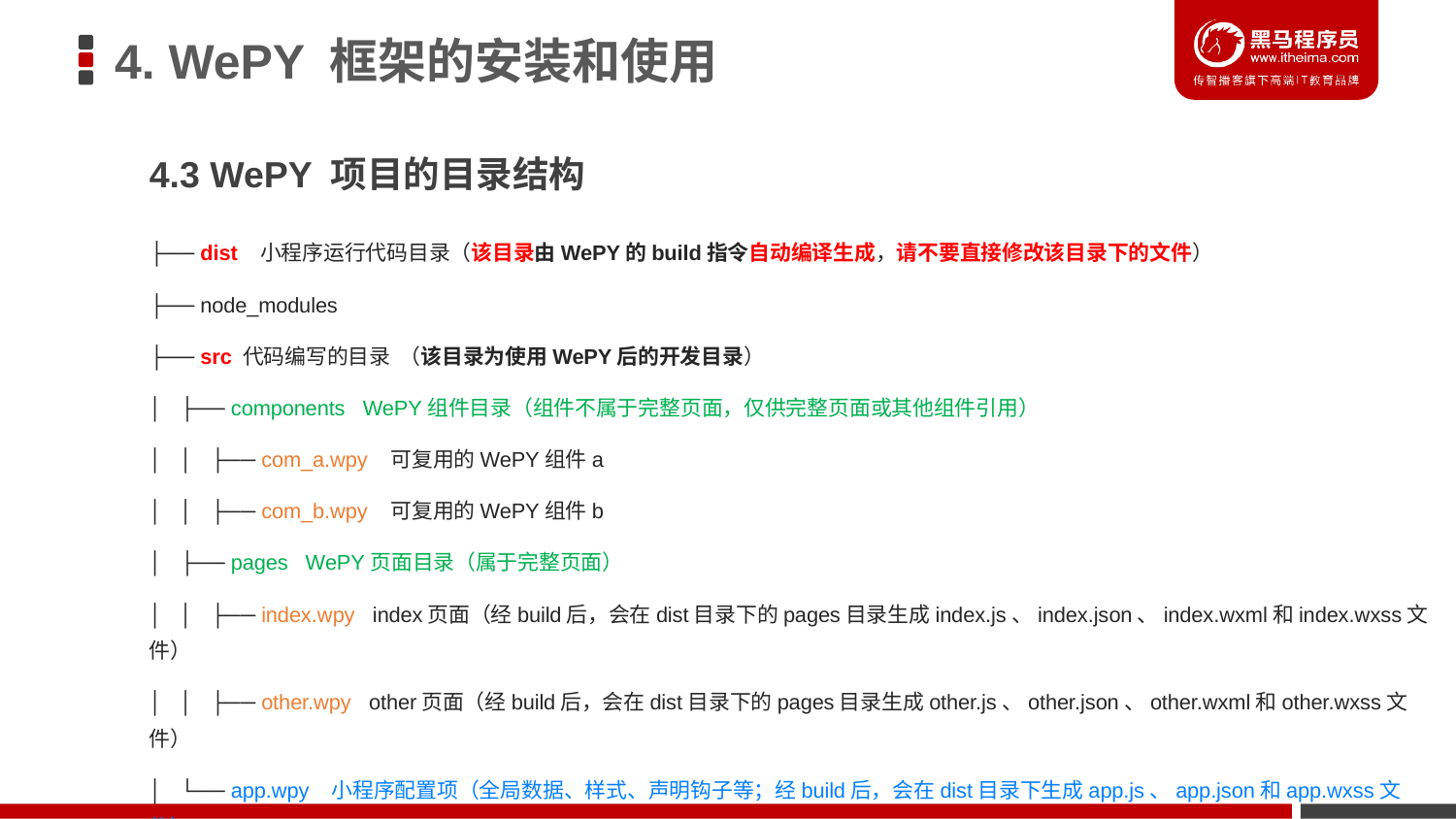

# 4. WePY 框架的安装和使用
4.3 WePY 项目的目录结构
├── dist   小程序运行代码目录（该目录由WePY的build指令自动编译生成，请不要直接修改该目录下的文件）
├── node_modules
├── src 代码编写的目录  （该目录为使用WePY后的开发目录）
│   ├── components   WePY组件目录（组件不属于完整页面，仅供完整页面或其他组件引用）
│   │   ├── com_a.wpy   可复用的WePY组件a
│   │   ├── com_b.wpy   可复用的WePY组件b
│   ├── pages   WePY页面目录（属于完整页面）
│   │   ├── index.wpy   index页面（经build后，会在dist目录下的pages目录生成index.js、index.json、index.wxml和index.wxss文件）
│   │   ├── other.wpy   other页面（经build后，会在dist目录下的pages目录生成other.js、other.json、other.wxml和other.wxss文件）
│   └── app.wpy   小程序配置项（全局数据、样式、声明钩子等；经build后，会在dist目录下生成app.js、app.json和app.wxss文件）
└── package.json   项目的package配置